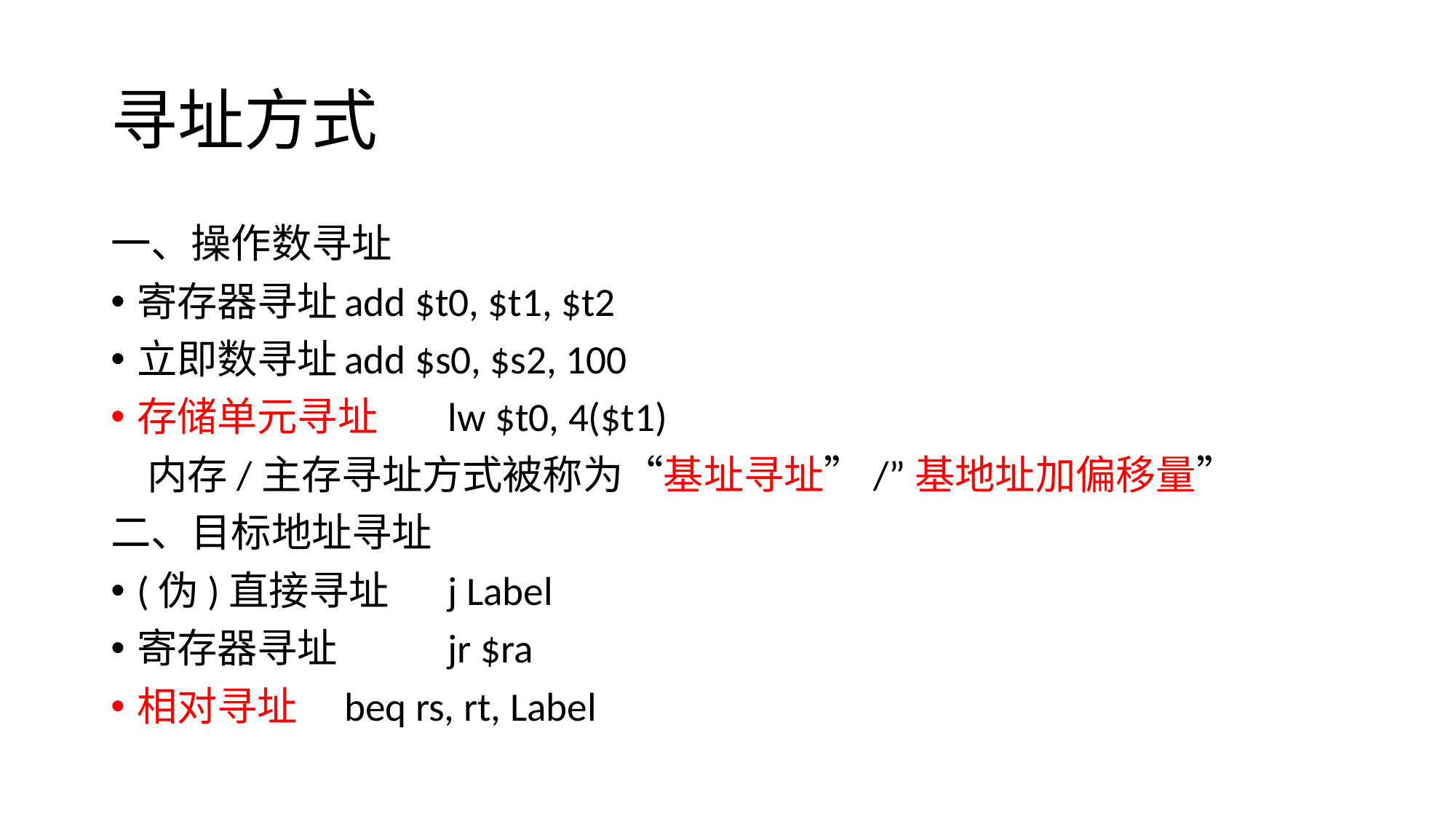

# 寻址方式
一、操作数寻址
寄存器寻址	add $t0, $t1, $t2
立即数寻址	add $s0, $s2, 100
存储单元寻址 	lw $t0, 4($t1)
   内存/主存寻址方式被称为“基址寻址”/”基地址加偏移量”
二、目标地址寻址
(伪)直接寻址	j Label
寄存器寻址 	jr $ra
相对寻址		beq rs, rt, Label